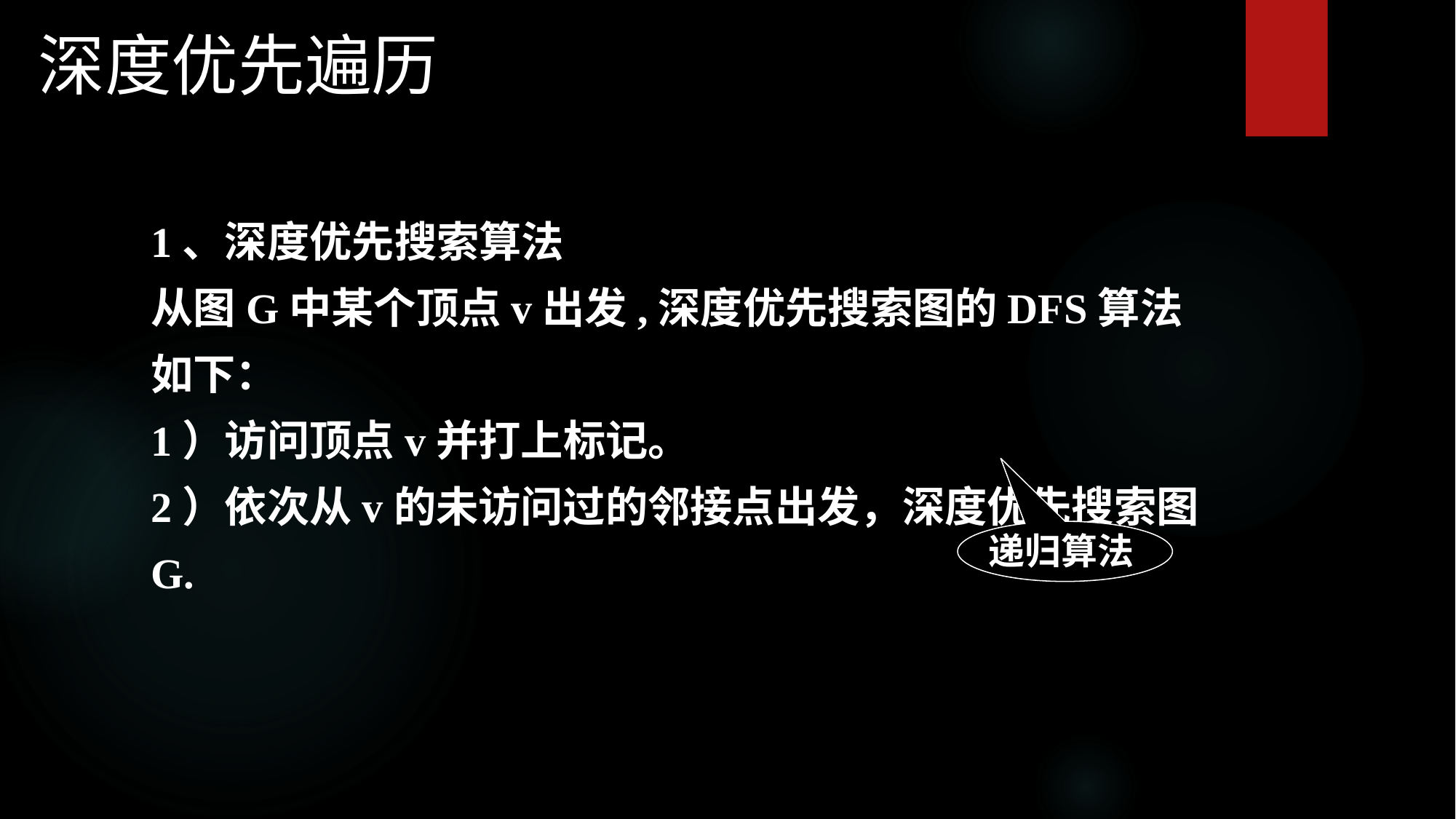

深度优先遍历
1、深度优先搜索算法
从图G中某个顶点v出发,深度优先搜索图的DFS算法如下：
1）访问顶点v并打上标记。
2）依次从v的未访问过的邻接点出发，深度优先搜索图G.
递归算法